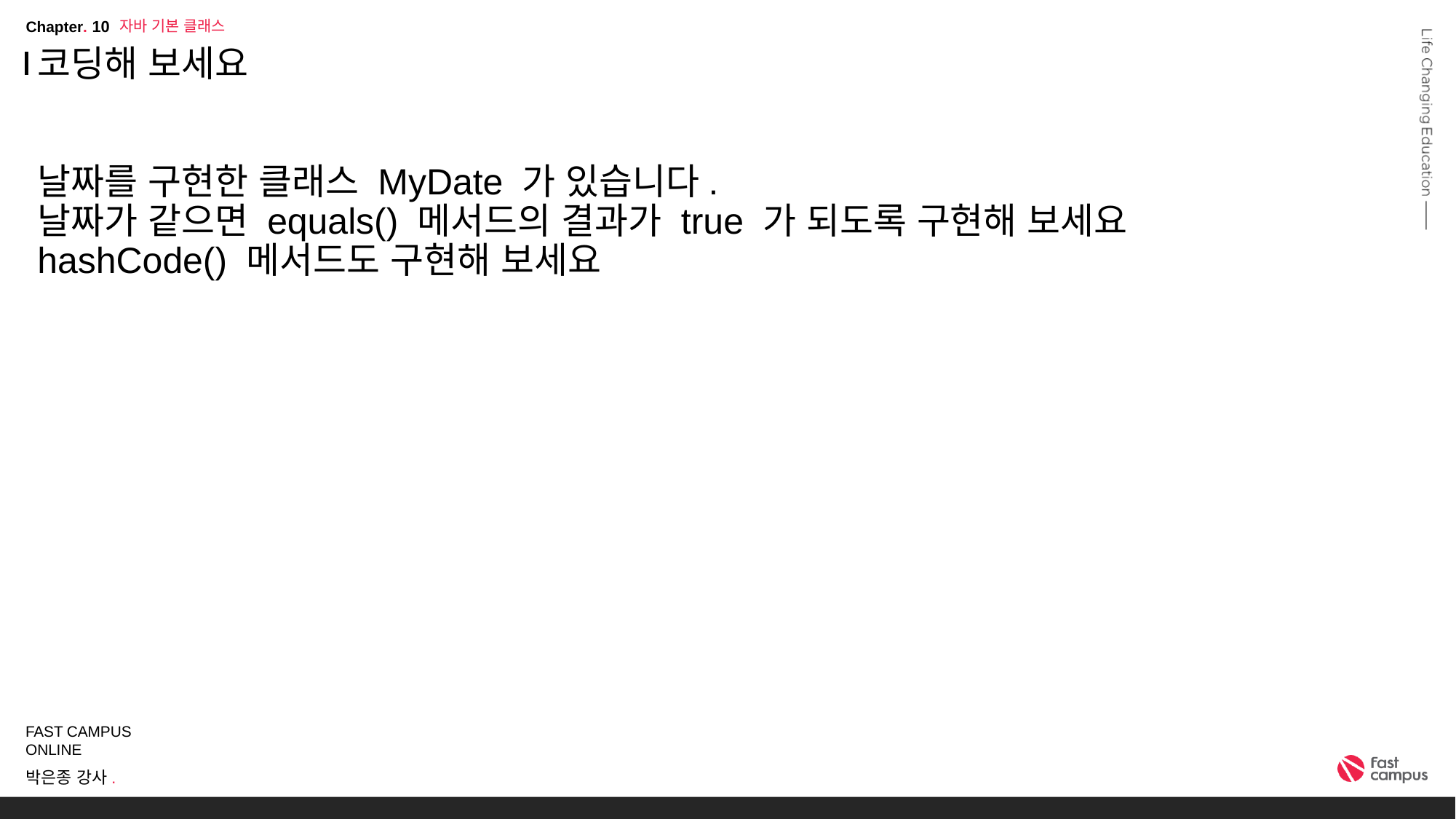

자바 기본 클래스
10
# 코딩해 보세요 날짜를 구현한 클래스 MyDate 가 있습니다. 날짜가 같으면 equals() 메서드의 결과가 true 가 되도록 구현해 보세요 hashCode() 메서드도 구현해 보세요